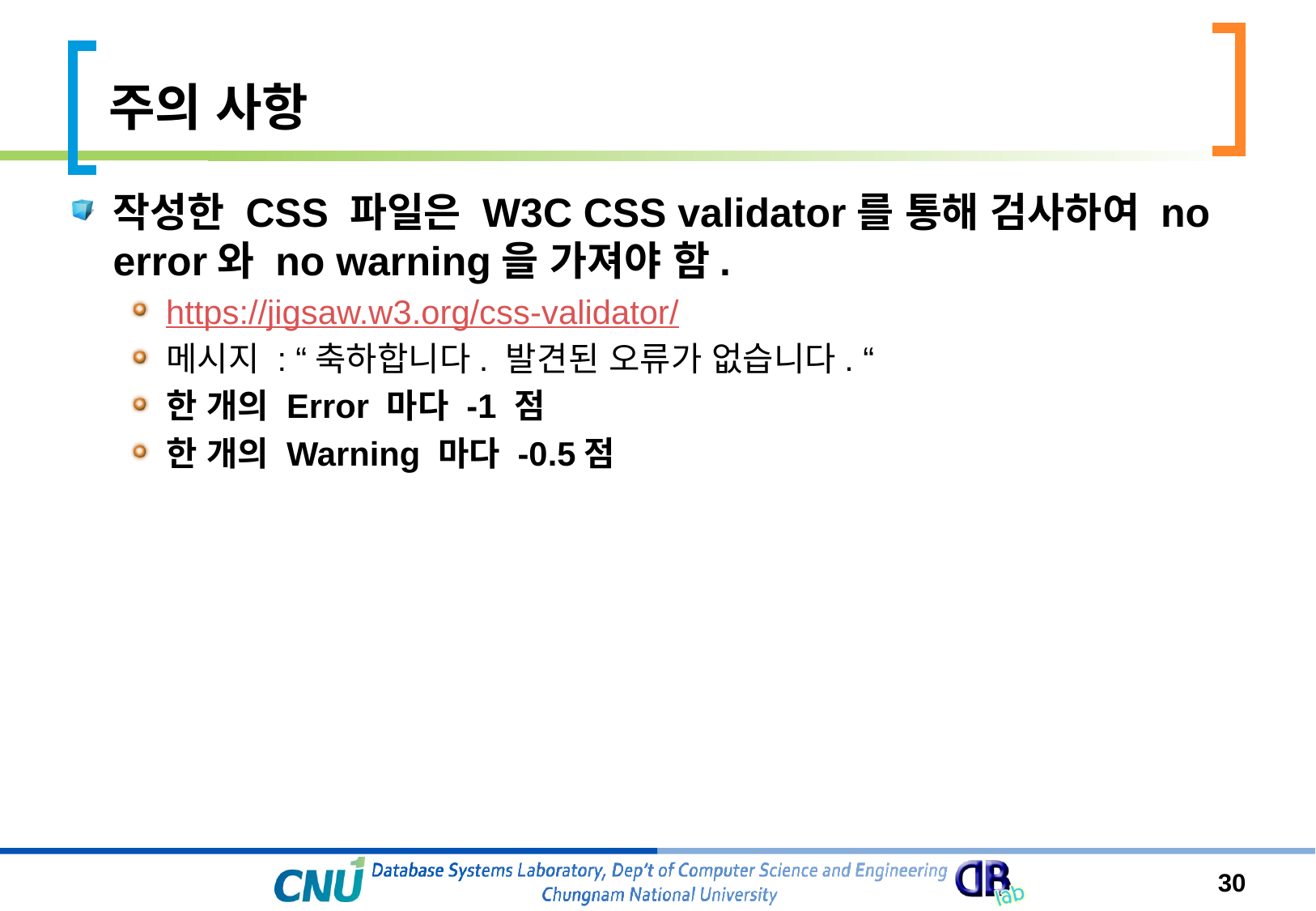

# 주의 사항
작성한 CSS 파일은 W3C CSS validator를 통해 검사하여 no error와 no warning을 가져야 함.
https://jigsaw.w3.org/css-validator/
메시지 : “축하합니다. 발견된 오류가 없습니다. “
한 개의 Error 마다 -1 점
한 개의 Warning 마다 -0.5점

30